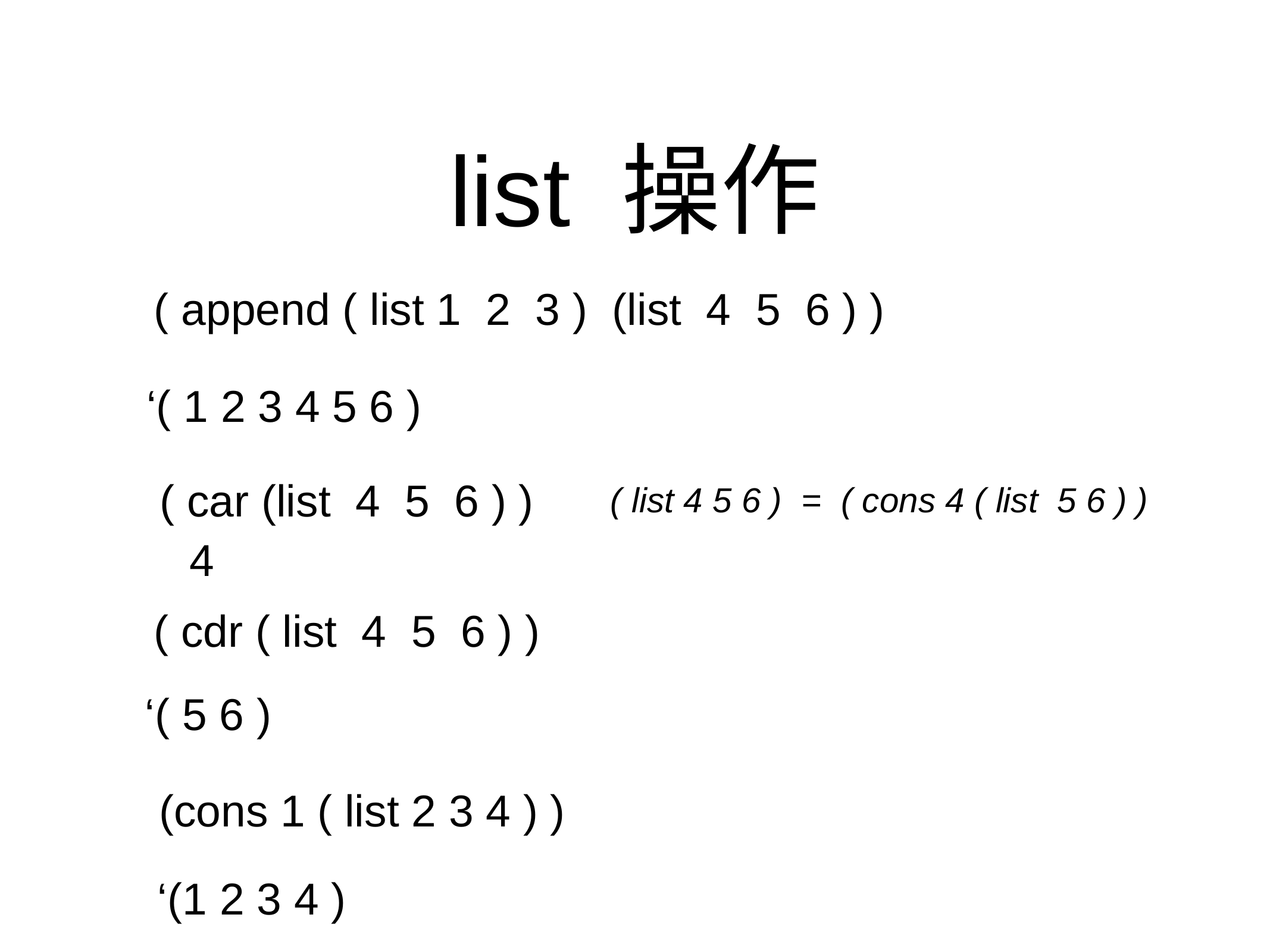

# list 操作
 ( append ( list 1  2  3 )  (list  4  5  6 ) )
 ‘( 1 2 3 4 5 6 )
 ( car (list  4  5  6 ) )
 ( list 4 5 6 )  =  ( cons 4 ( list  5 6 ) )
4
 ( cdr ( list  4  5  6 ) )
 ‘( 5 6 )
(cons 1 ( list 2 3 4 ) )
‘(1 2 3 4 )